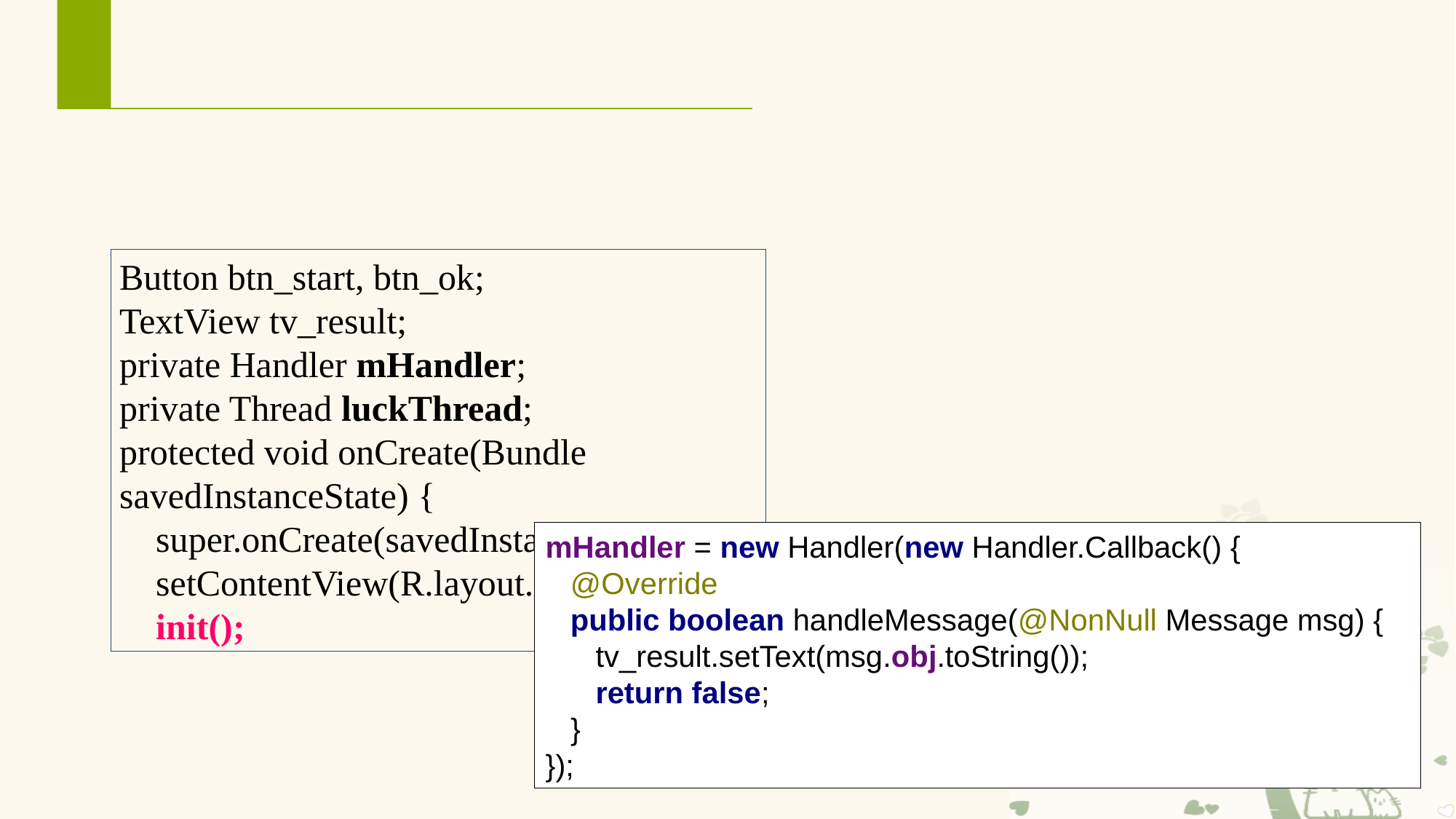

# 案例实现：幸运大抽奖
（2）主线程，Activity类：创建Handler类的实例并重写handleMessage()方法。
Button btn_start, btn_ok;
TextView tv_result;
private Handler mHandler;
private Thread luckThread;
protected void onCreate(Bundle savedInstanceState) {
    super.onCreate(savedInstanceState);
    setContentView(R.layout.activity_main);
    init();
mHandler = new Handler(new Handler.Callback() {
   @Override
   public boolean handleMessage(@NonNull Message msg) {
      tv_result.setText(msg.obj.toString());
      return false;
   }
});